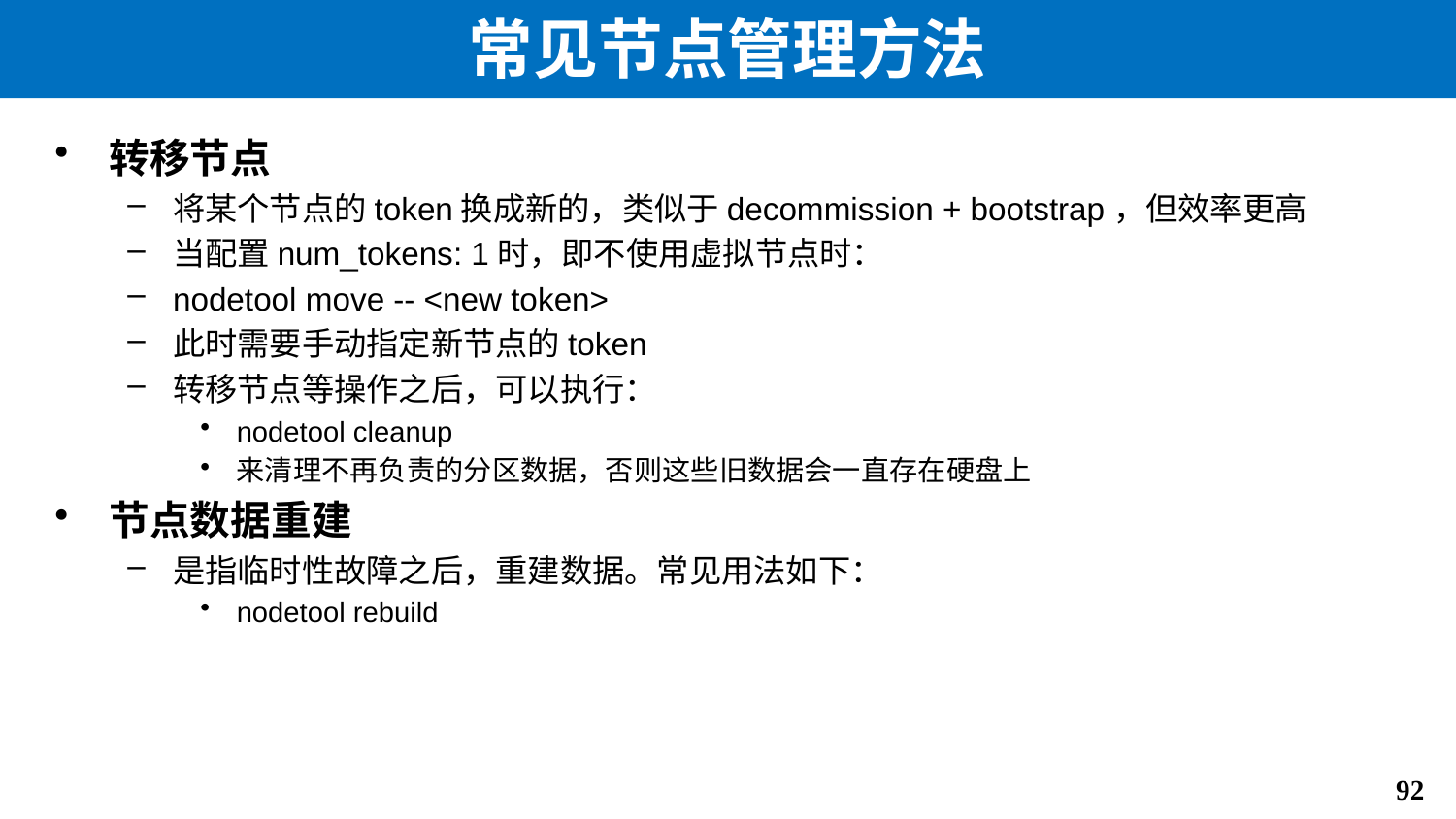

# 常见节点管理方法
转移节点
将某个节点的token换成新的，类似于decommission + bootstrap，但效率更高
当配置num_tokens: 1时，即不使用虚拟节点时：
nodetool move -- <new token>
此时需要手动指定新节点的token
转移节点等操作之后，可以执行：
nodetool cleanup
来清理不再负责的分区数据，否则这些旧数据会一直存在硬盘上
节点数据重建
是指临时性故障之后，重建数据。常见用法如下：
nodetool rebuild